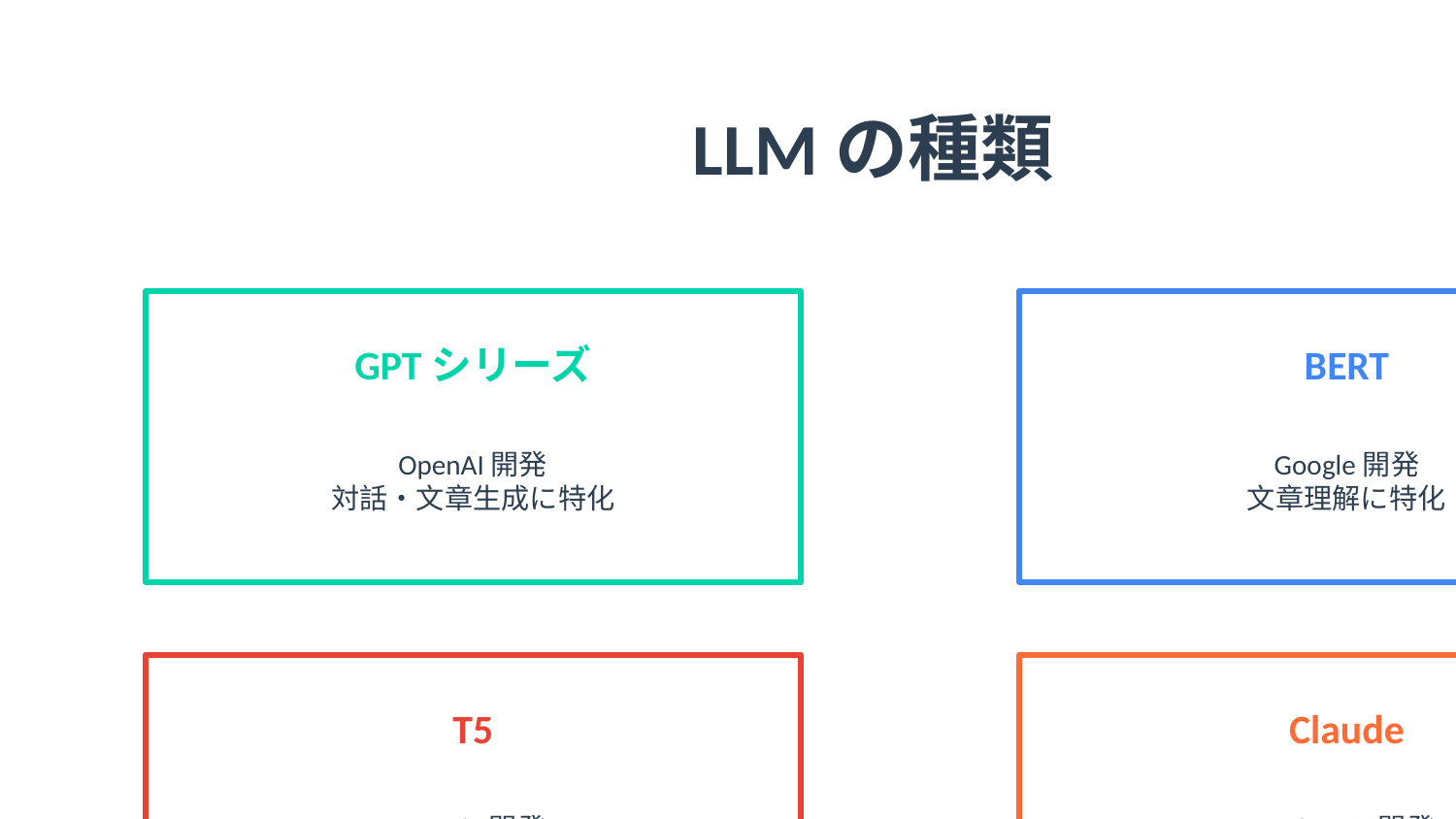

LLMの種類

GPTシリーズ
BERT
OpenAI開発
対話・文章生成に特化
Google開発
文章理解に特化

T5
Claude
Google開発
Text-to-Text変換
Anthropic開発
安全性重視